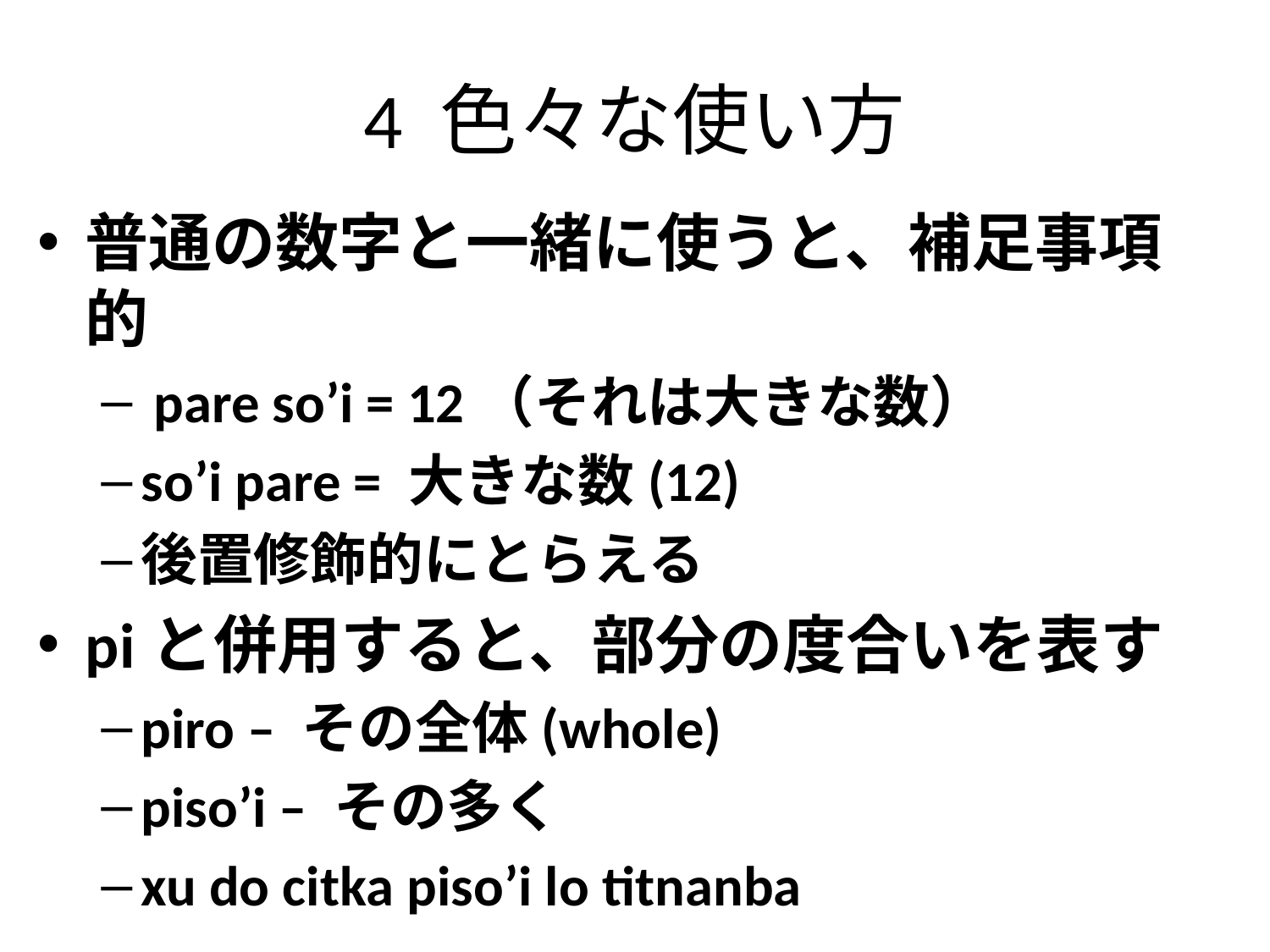

# 4 色々な使い方
普通の数字と一緒に使うと、補足事項的
 pare so’i = 12（それは大きな数）
so’i pare = 大きな数(12)
後置修飾的にとらえる
piと併用すると、部分の度合いを表す
piro – その全体(whole)
piso’i – その多く
xu do citka piso’i lo titnanba